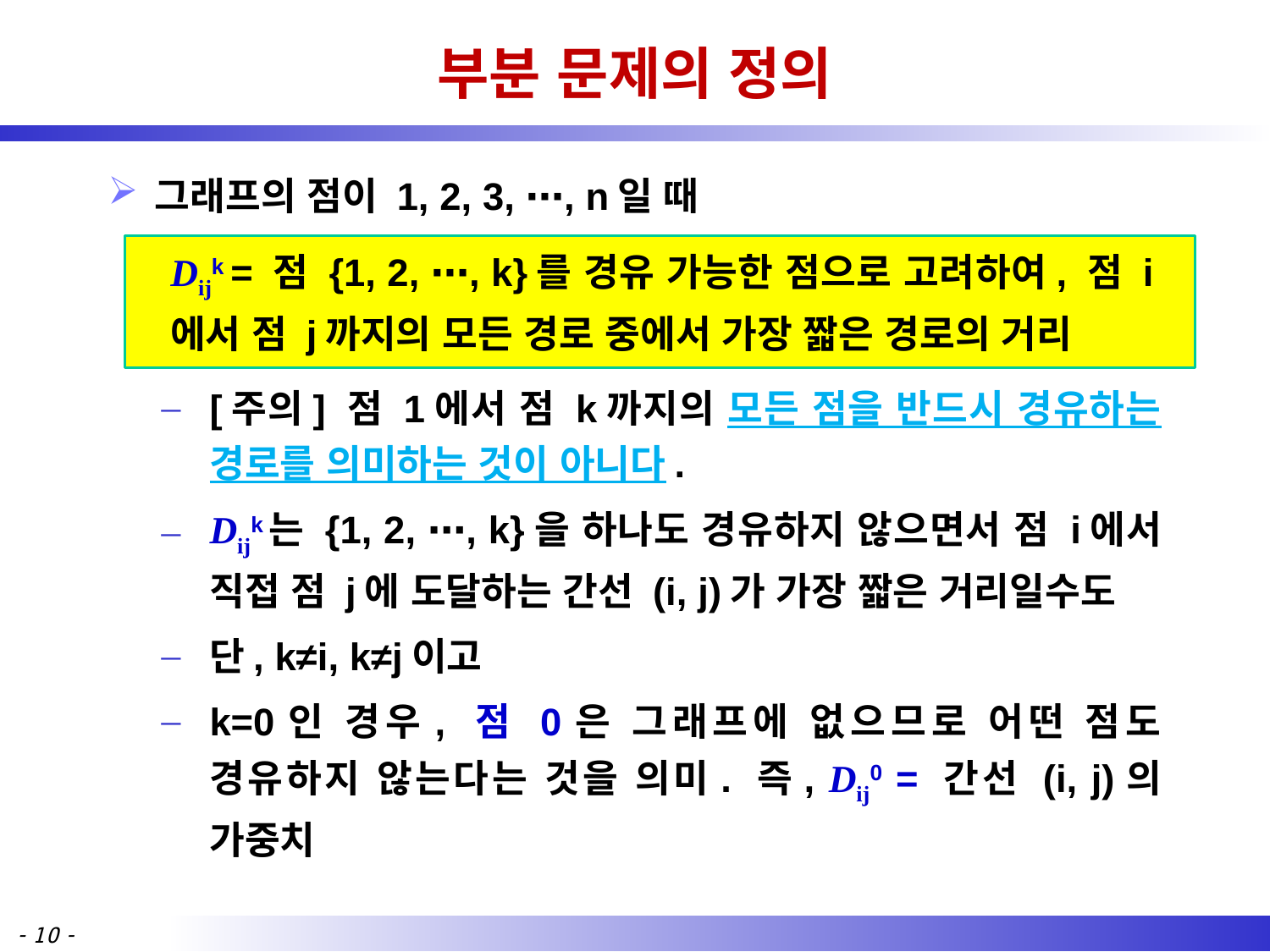

# 부분 문제의 정의
그래프의 점이 1, 2, 3, ⋯, n일 때
Dijk = 점 {1, 2, ⋯, k}를 경유 가능한 점으로 고려하여, 점 i에서 점 j까지의 모든 경로 중에서 가장 짧은 경로의 거리
[주의] 점 1에서 점 k까지의 모든 점을 반드시 경유하는 경로를 의미하는 것이 아니다.
Dijk는 {1, 2, ⋯, k}을 하나도 경유하지 않으면서 점 i에서 직접 점 j에 도달하는 간선 (i, j)가 가장 짧은 거리일수도
단, k≠i, k≠j이고
k=0인 경우, 점 0은 그래프에 없으므로 어떤 점도 경유하지 않는다는 것을 의미. 즉, Dij0 = 간선 (i, j)의 가중치

- 10 -